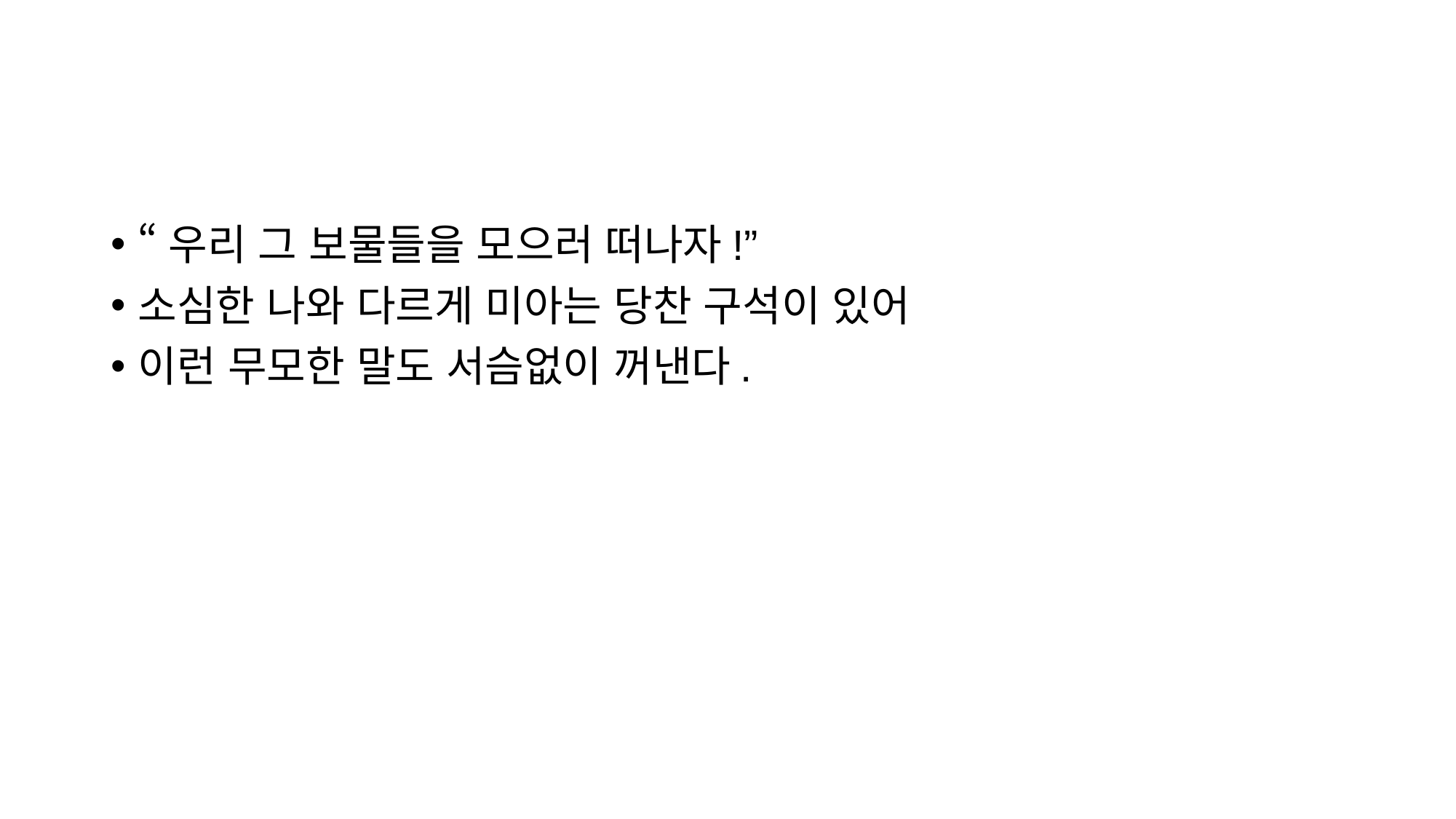

#
“우리 그 보물들을 모으러 떠나자!”
소심한 나와 다르게 미아는 당찬 구석이 있어
이런 무모한 말도 서슴없이 꺼낸다.